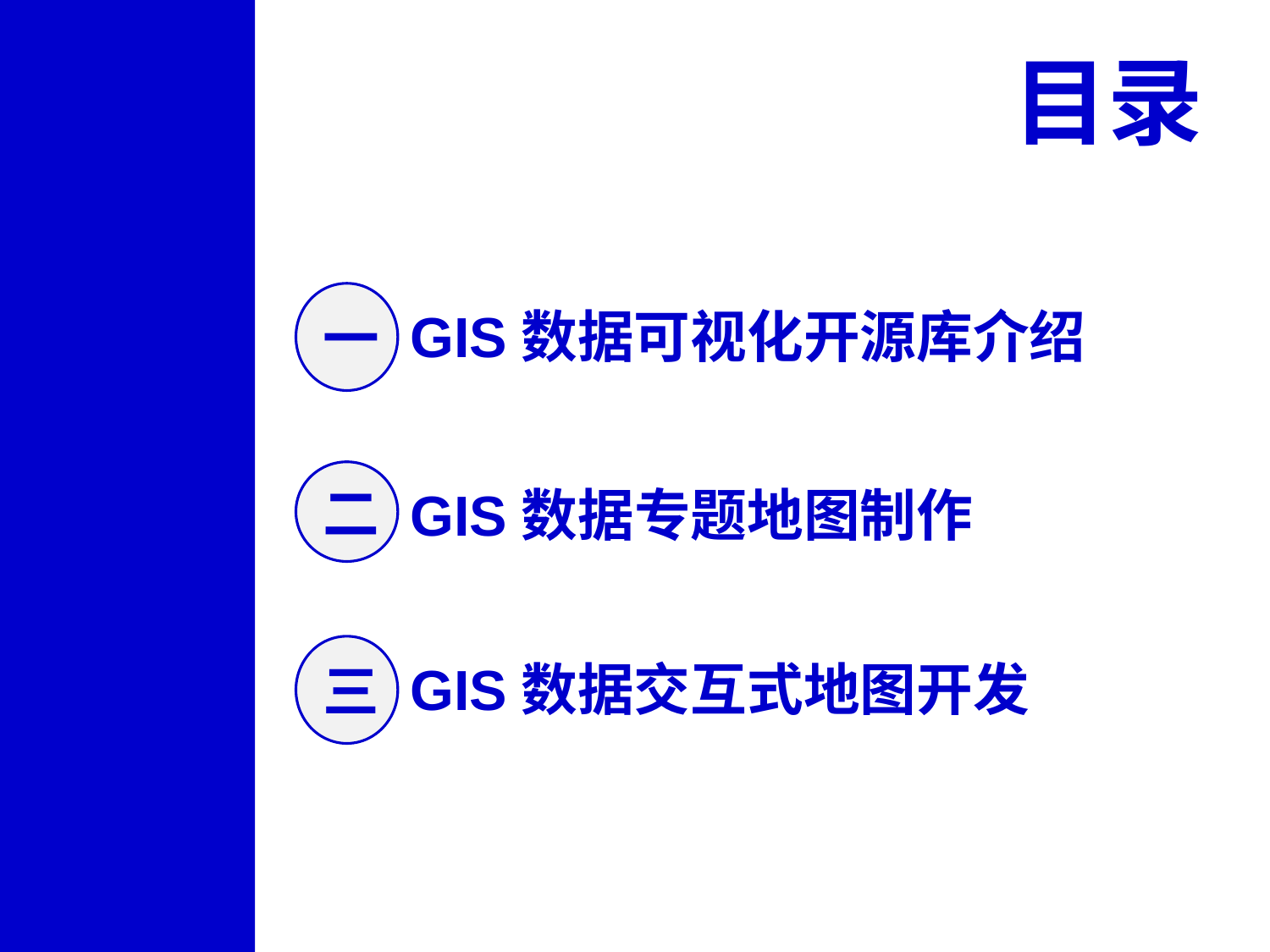

目录
一
GIS数据可视化开源库介绍
二
GIS数据专题地图制作
三
GIS数据交互式地图开发